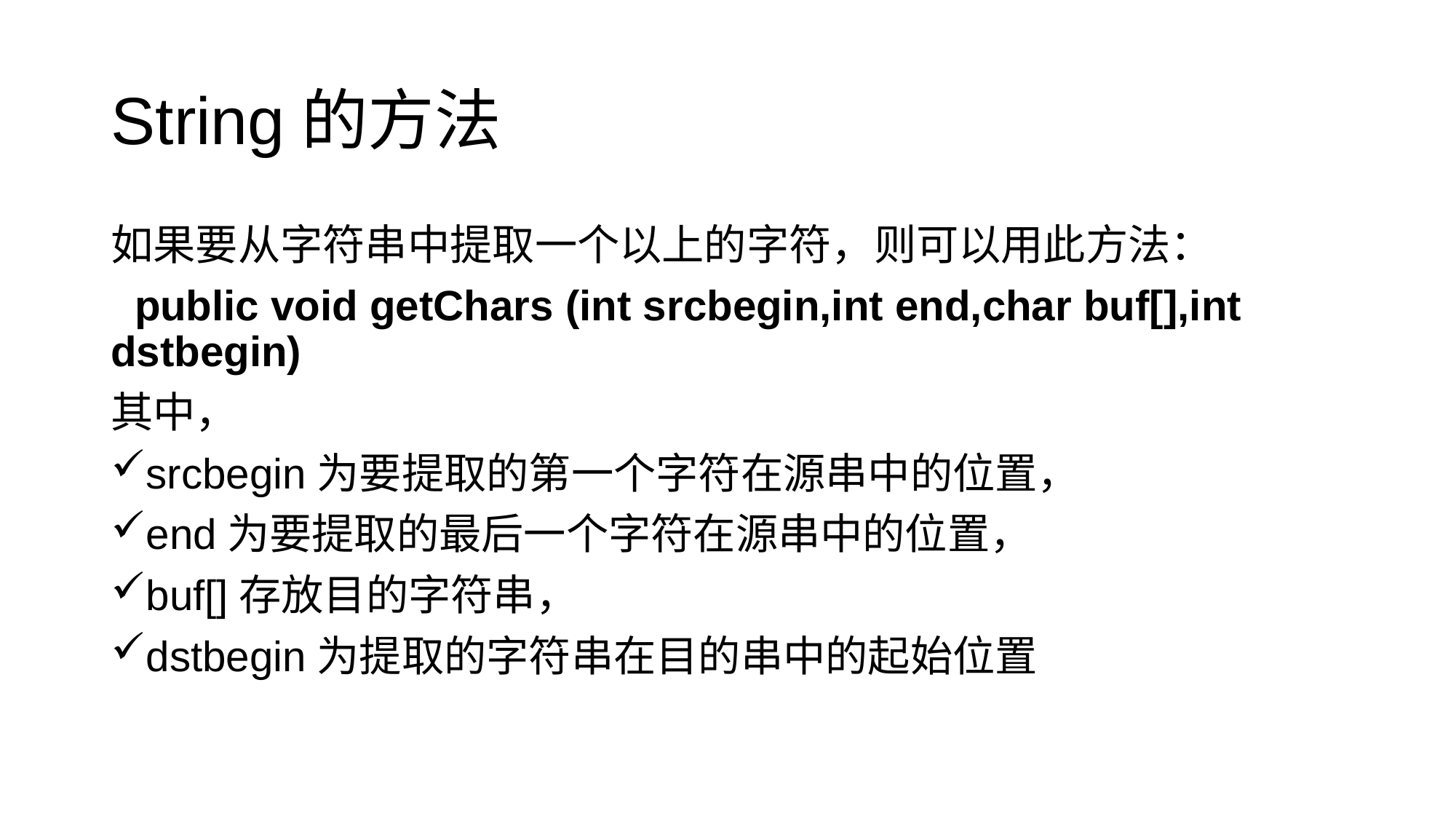

# String的方法
如果要从字符串中提取一个以上的字符，则可以用此方法：
  public void getChars (int srcbegin,int end,char buf[],int dstbegin)
其中，
srcbegin为要提取的第一个字符在源串中的位置，
end为要提取的最后一个字符在源串中的位置，
buf[]存放目的字符串，
dstbegin为提取的字符串在目的串中的起始位置